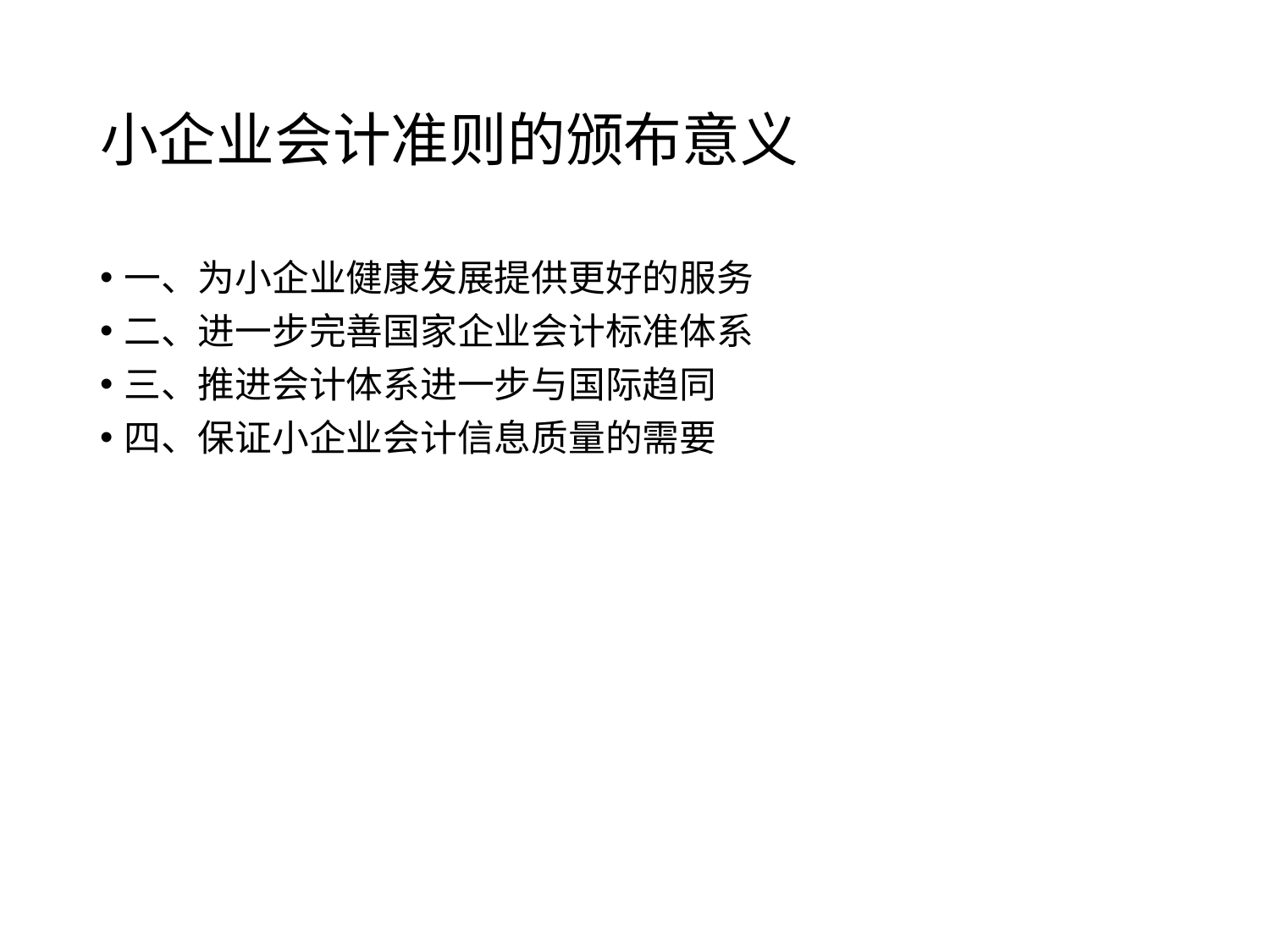

# 小企业会计准则的颁布意义
一、为小企业健康发展提供更好的服务
二、进一步完善国家企业会计标准体系
三、推进会计体系进一步与国际趋同
四、保证小企业会计信息质量的需要